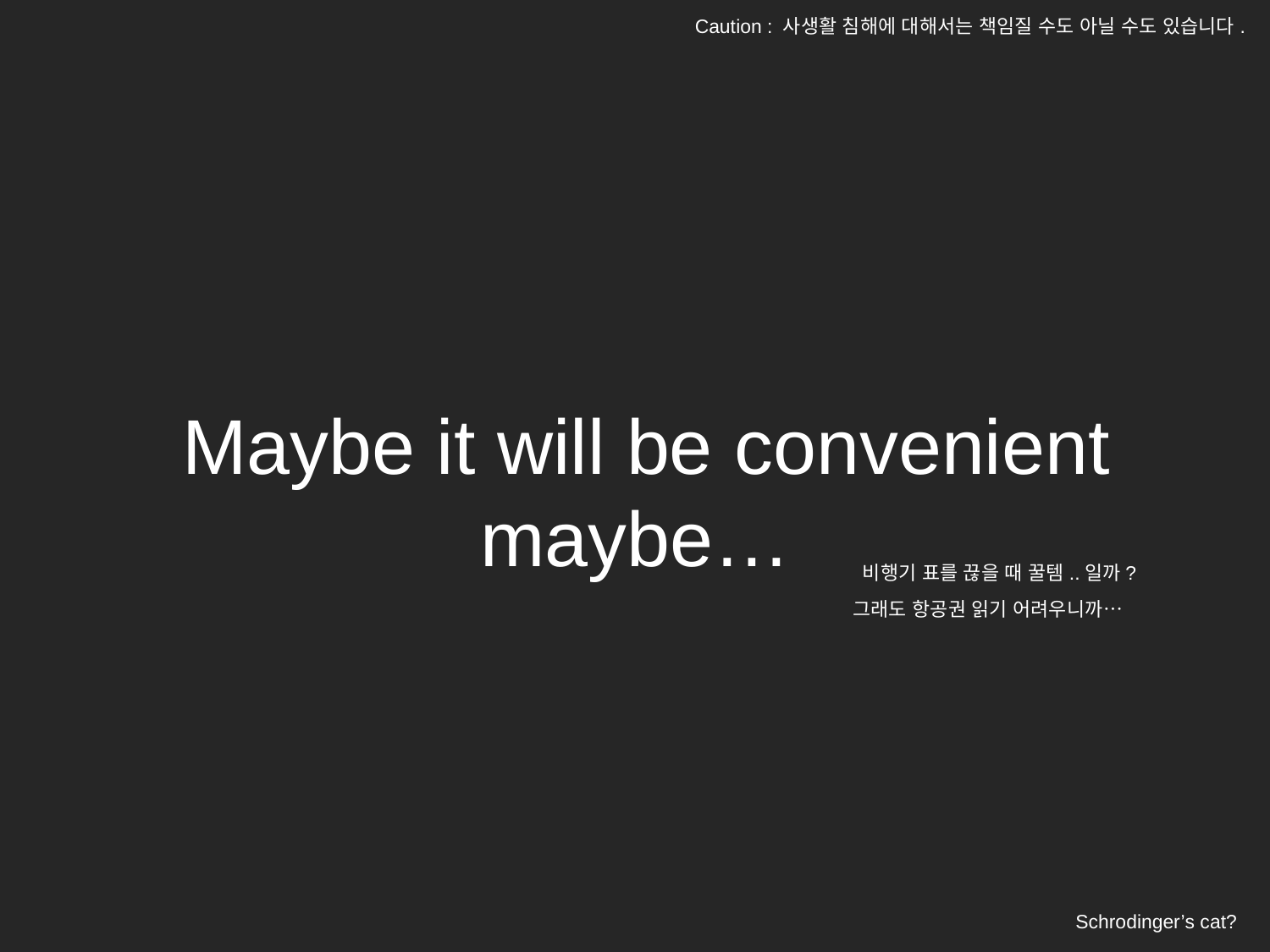

Caution : 사생활 침해에 대해서는 책임질 수도 아닐 수도 있습니다.
Maybe it will be convenient maybe…
비행기 표를 끊을 때 꿀템..일까?
그래도 항공권 읽기 어려우니까…
Schrodinger’s cat?